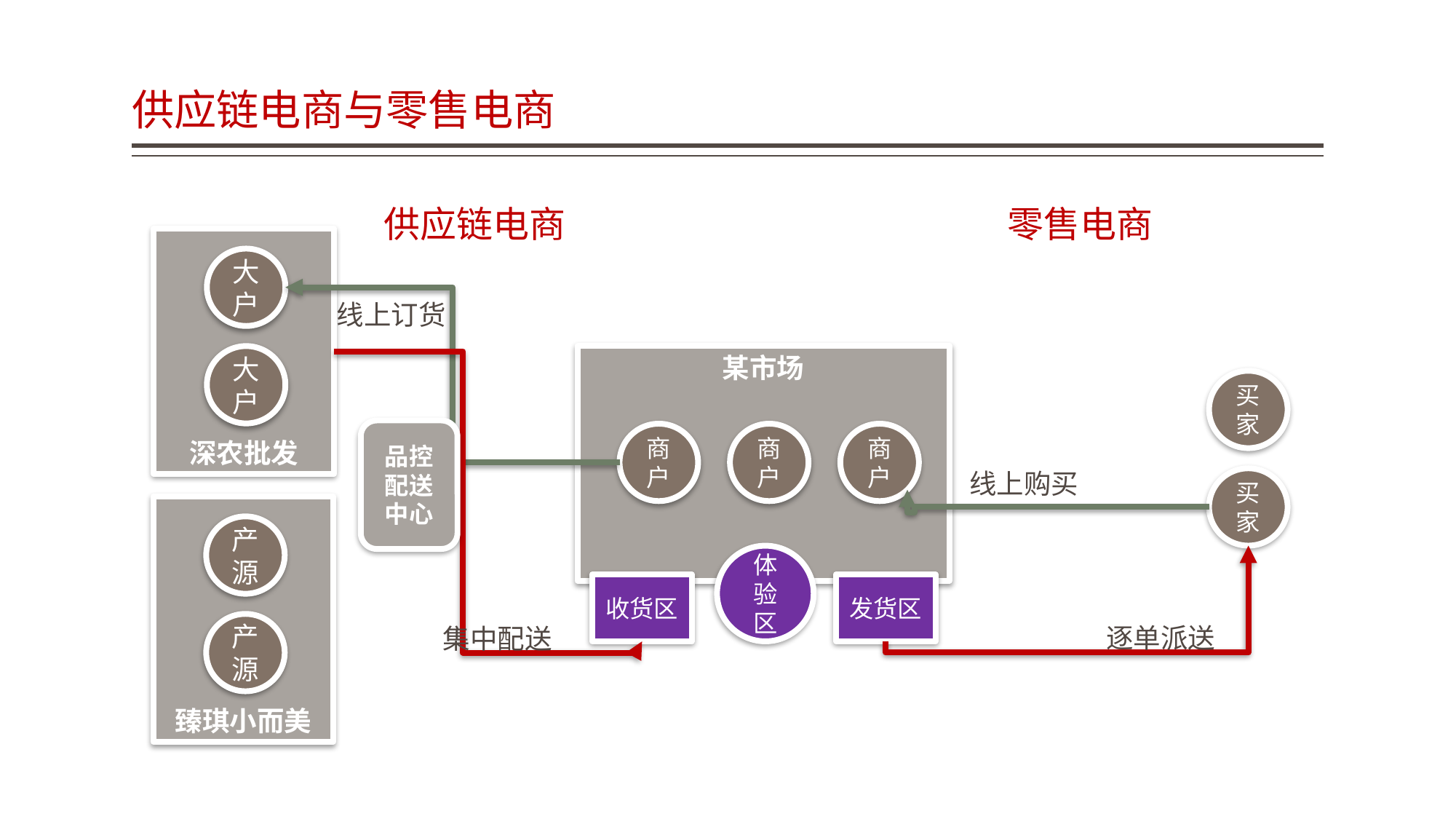

# 供应链电商与零售电商
供应链电商
零售电商
深农批发
大户
大户
线上订货
某市场
买家
品控
配送
中心
商户
商户
商户
线上购买
买家
臻琪小而美
产源
产源
体验区
发货区
收货区
逐单派送
集中配送